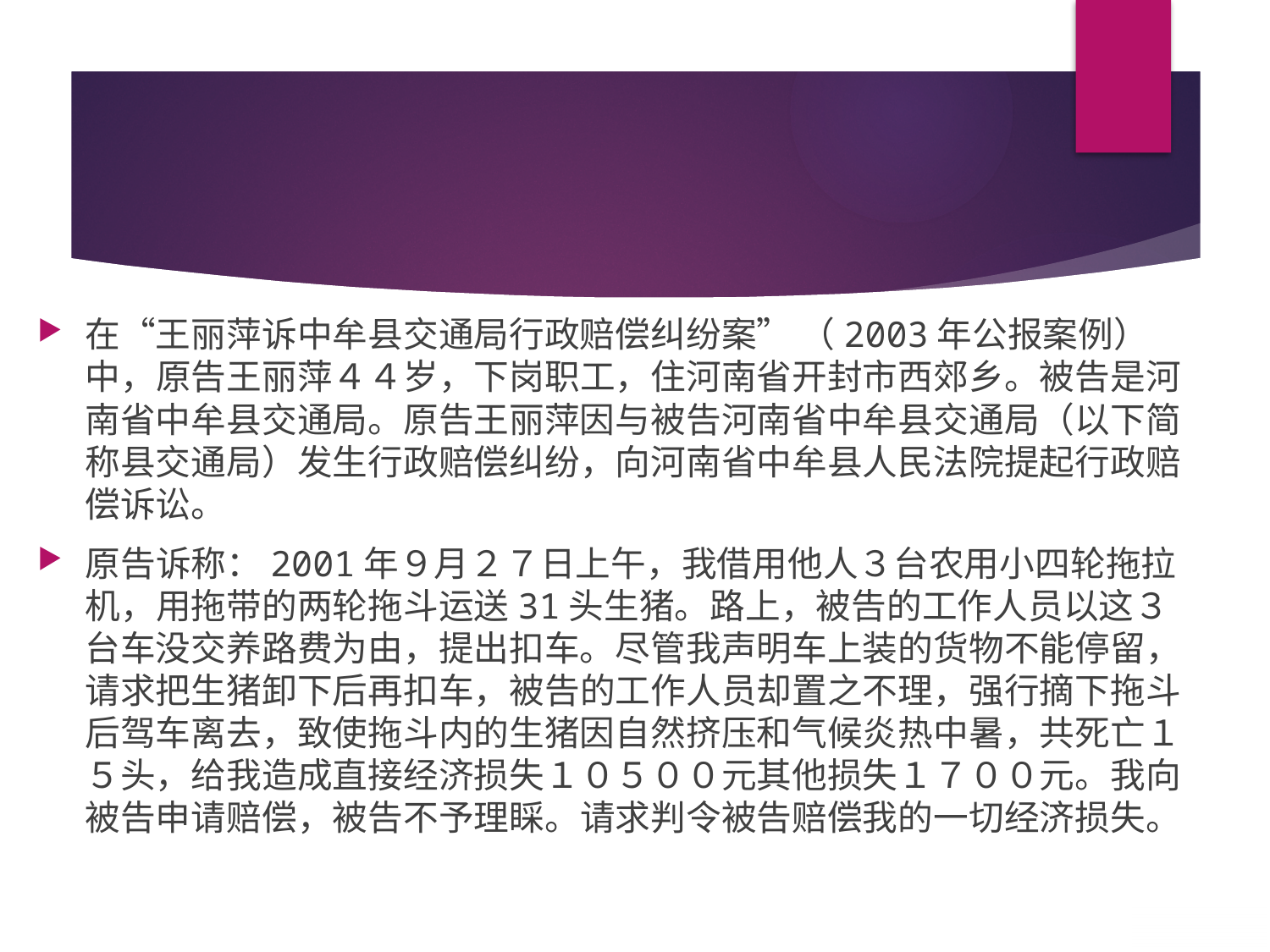

#
在“王丽萍诉中牟县交通局行政赔偿纠纷案” （2003年公报案例）中，原告王丽萍４４岁，下岗职工，住河南省开封市西郊乡。被告是河南省中牟县交通局。原告王丽萍因与被告河南省中牟县交通局（以下简称县交通局）发生行政赔偿纠纷，向河南省中牟县人民法院提起行政赔偿诉讼。
原告诉称：2001年９月２７日上午，我借用他人３台农用小四轮拖拉机，用拖带的两轮拖斗运送31头生猪。路上，被告的工作人员以这３台车没交养路费为由，提出扣车。尽管我声明车上装的货物不能停留，请求把生猪卸下后再扣车，被告的工作人员却置之不理，强行摘下拖斗后驾车离去，致使拖斗内的生猪因自然挤压和气候炎热中暑，共死亡１５头，给我造成直接经济损失１０５００元其他损失１７００元。我向被告申请赔偿，被告不予理睬。请求判令被告赔偿我的一切经济损失。